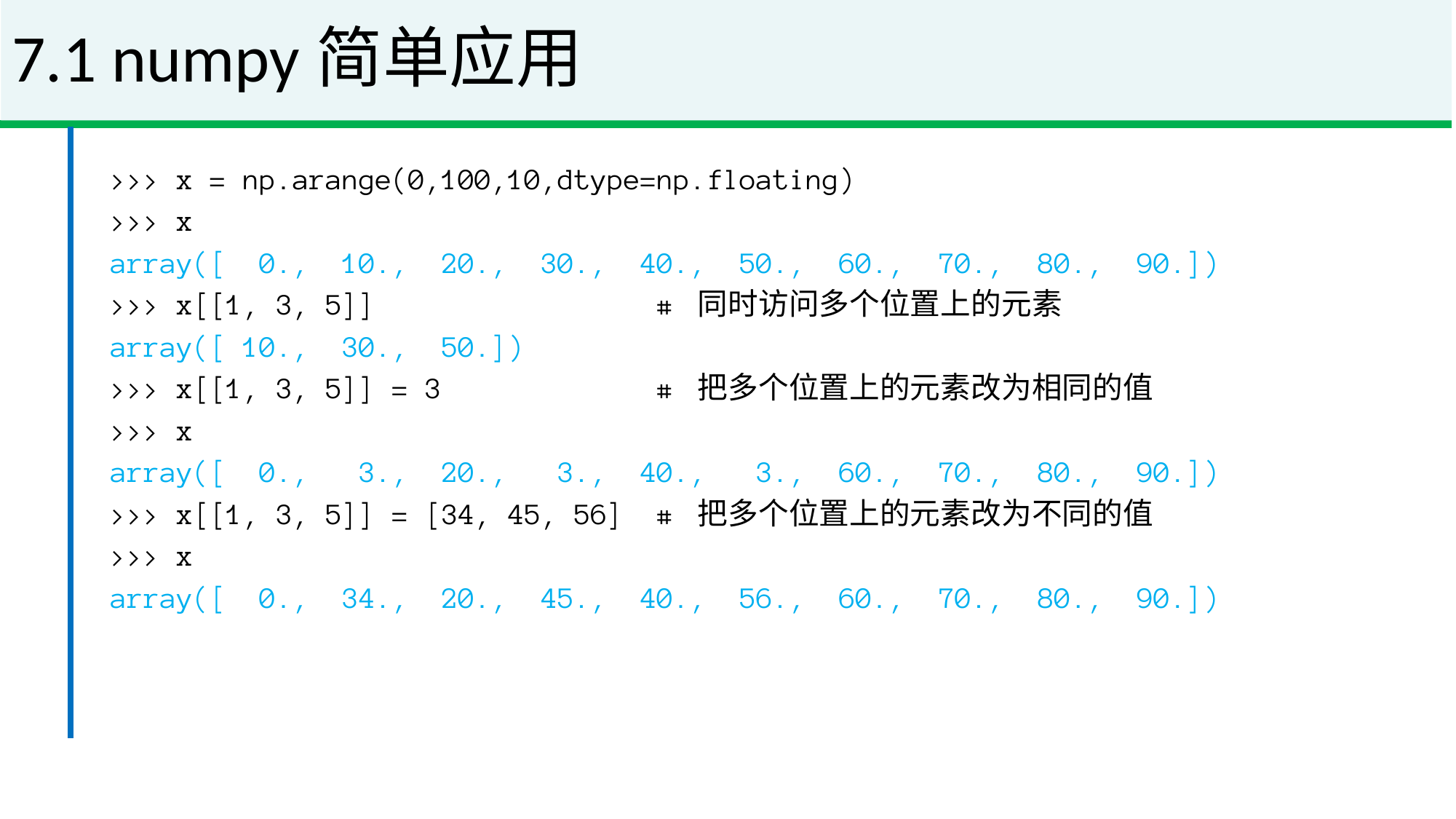

# 7.1 numpy简单应用
>>> x = np.arange(0,100,10,dtype=np.floating)
>>> x
array([  0.,  10.,  20.,  30.,  40.,  50.,  60.,  70.,  80.,  90.])
>>> x[[1, 3, 5]]                 # 同时访问多个位置上的元素
array([ 10.,  30.,  50.])
>>> x[[1, 3, 5]] = 3             # 把多个位置上的元素改为相同的值
>>> x
array([  0.,   3.,  20.,   3.,  40.,   3.,  60.,  70.,  80.,  90.])
>>> x[[1, 3, 5]] = [34, 45, 56]  # 把多个位置上的元素改为不同的值
>>> x
array([  0.,  34.,  20.,  45.,  40.,  56.,  60.,  70.,  80.,  90.])